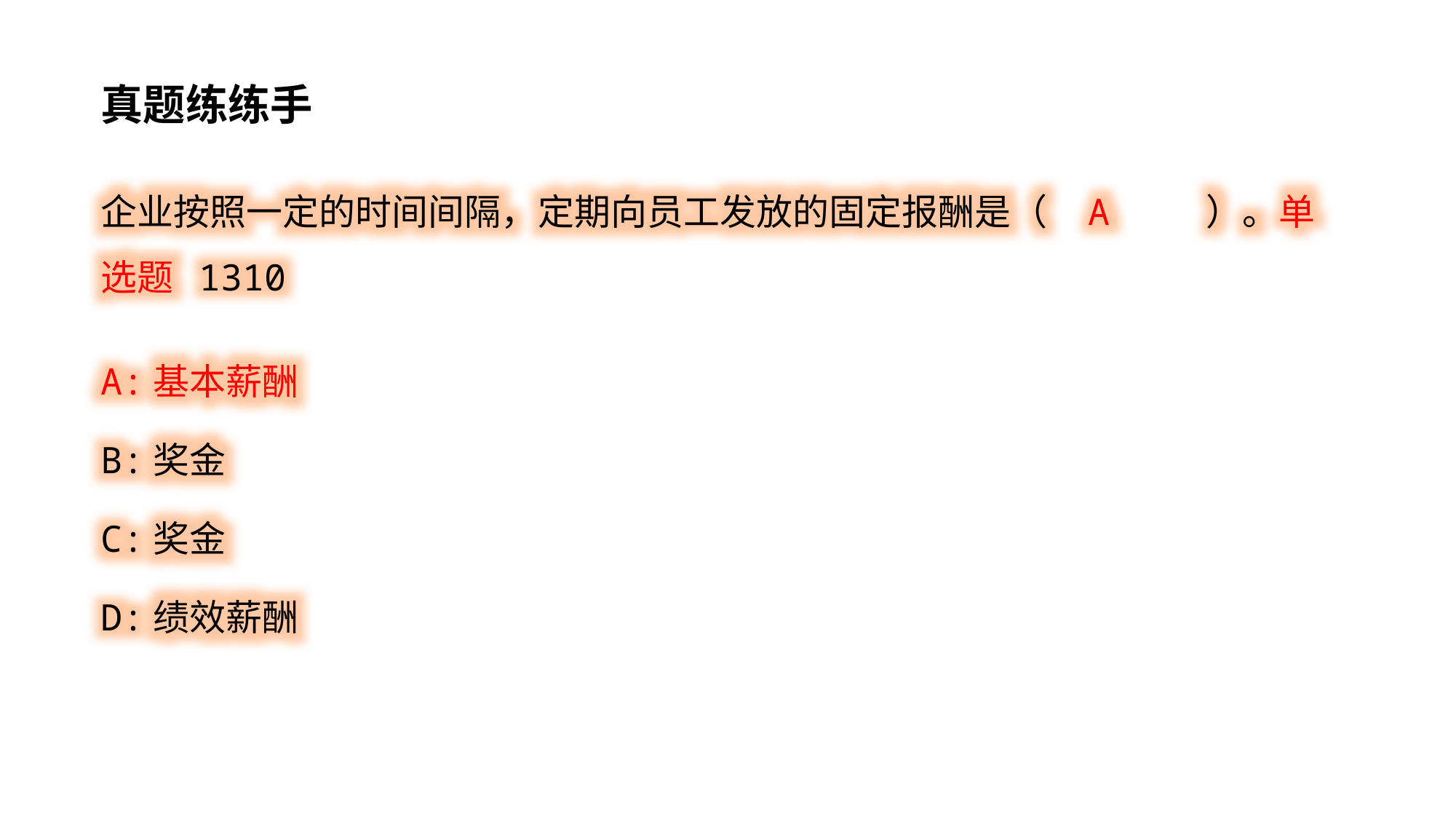

真题练练手
企业按照一定的时间间隔，定期向员工发放的固定报酬是（    A    ）。单选题  1310

A:基本薪酬

B:奖金

C:奖金

D:绩效薪酬